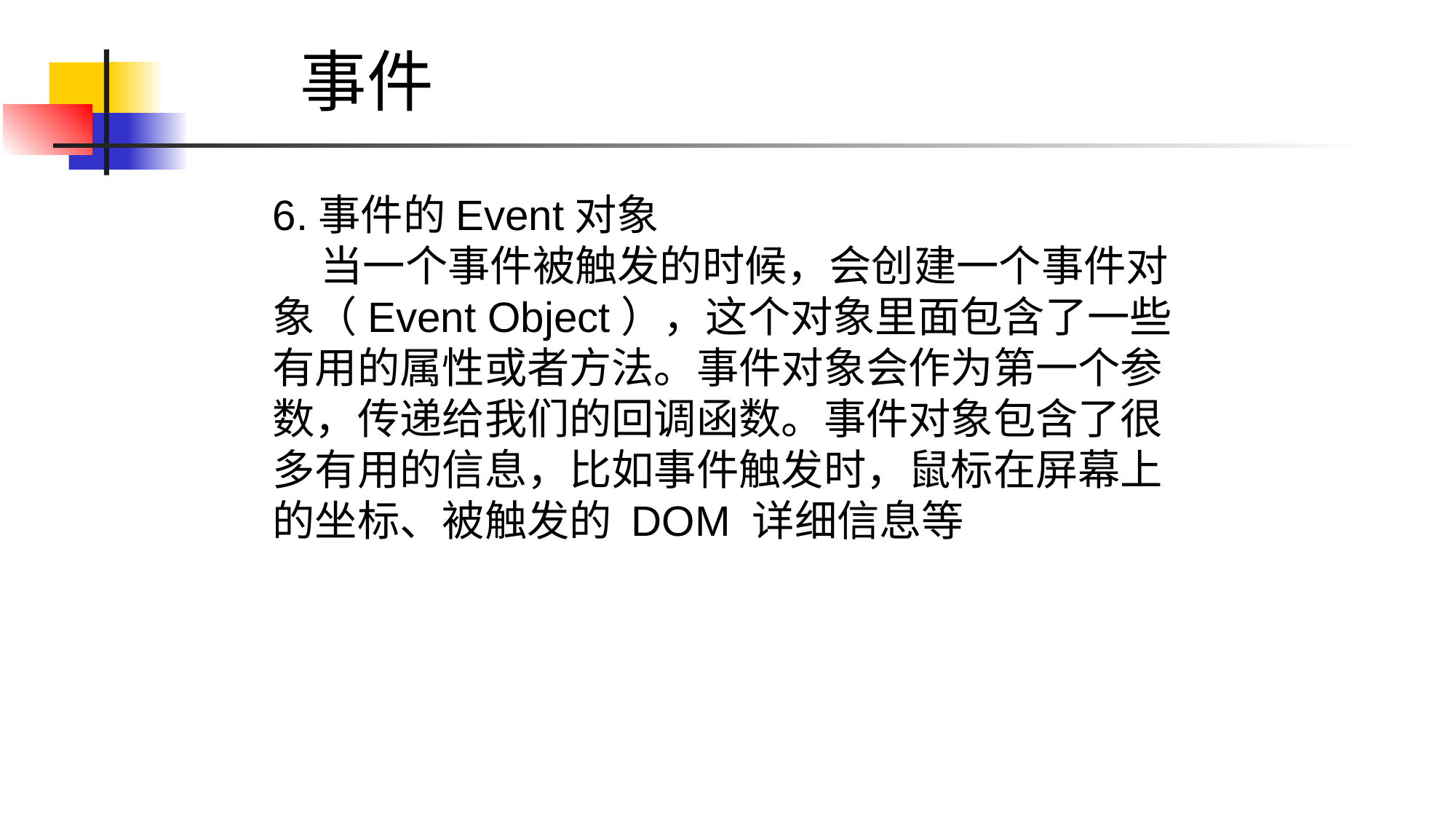

事件
6.事件的Event对象
    当一个事件被触发的时候，会创建一个事件对象（Event Object），这个对象里面包含了一些有用的属性或者方法。事件对象会作为第一个参数，传递给我们的回调函数。事件对象包含了很多有用的信息，比如事件触发时，鼠标在屏幕上的坐标、被触发的 DOM 详细信息等